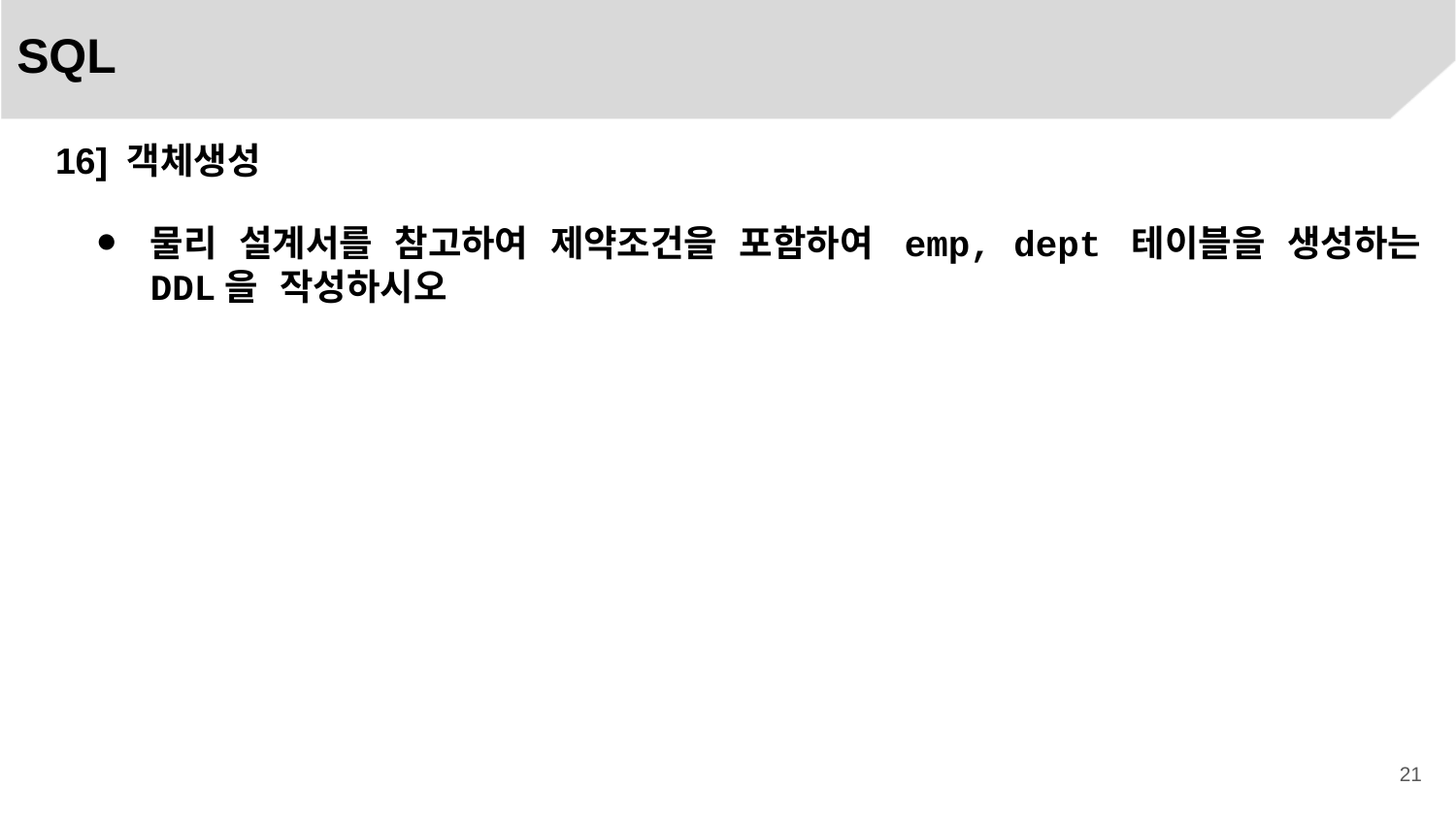

# SQL
16] 객체생성
물리 설계서를 참고하여 제약조건을 포함하여 emp, dept 테이블을 생성하는 DDL을 작성하시오
21